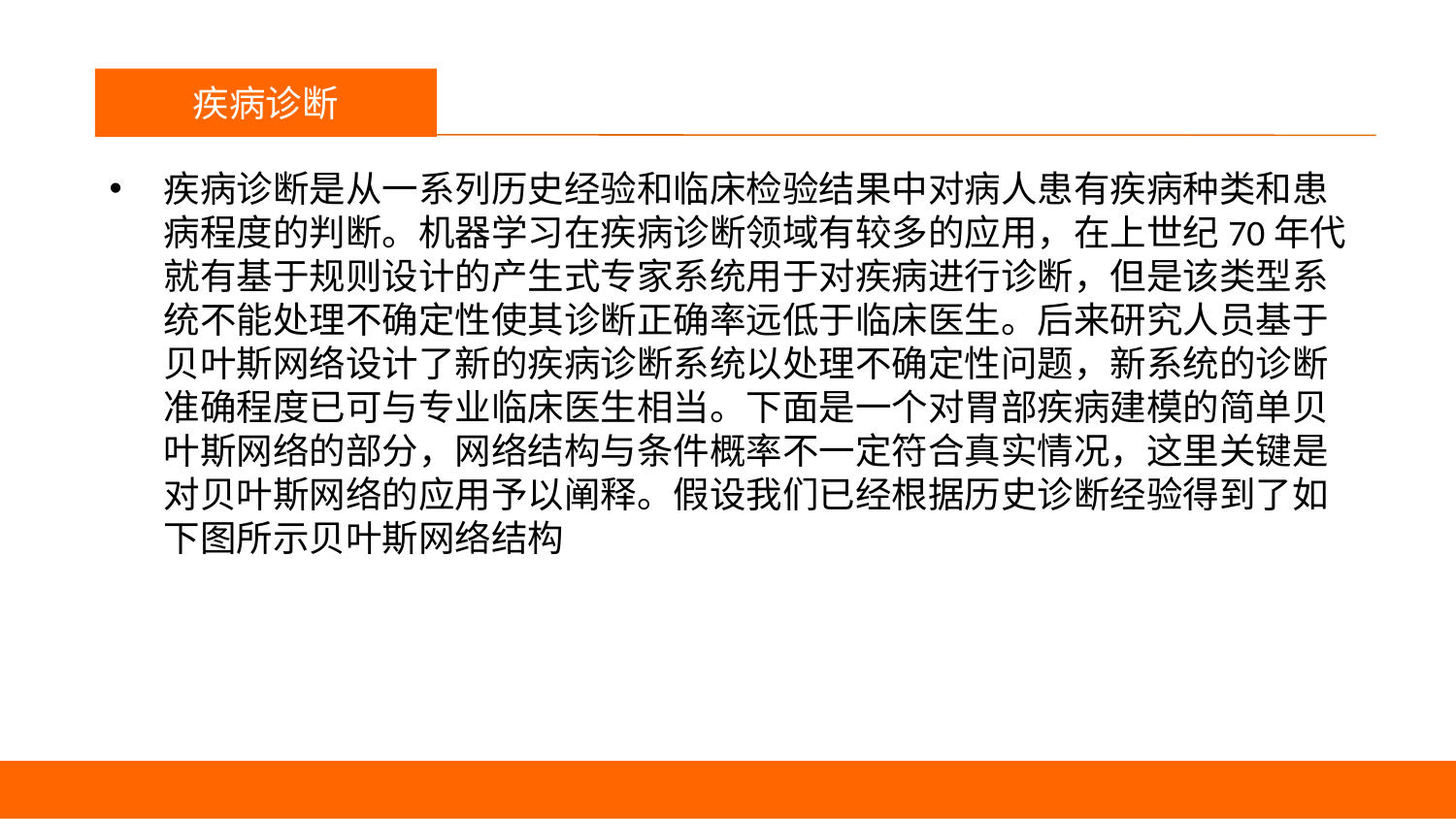

议程
疾病诊断

疾病诊断是从一系列历史经验和临床检验结果中对病人患有疾病种类和患病程度的判断。机器学习在疾病诊断领域有较多的应用，在上世纪70年代就有基于规则设计的产生式专家系统用于对疾病进行诊断，但是该类型系统不能处理不确定性使其诊断正确率远低于临床医生。后来研究人员基于贝叶斯网络设计了新的疾病诊断系统以处理不确定性问题，新系统的诊断准确程度已可与专业临床医生相当。下面是一个对胃部疾病建模的简单贝叶斯网络的部分，网络结构与条件概率不一定符合真实情况，这里关键是对贝叶斯网络的应用予以阐释。假设我们已经根据历史诊断经验得到了如下图所示贝叶斯网络结构